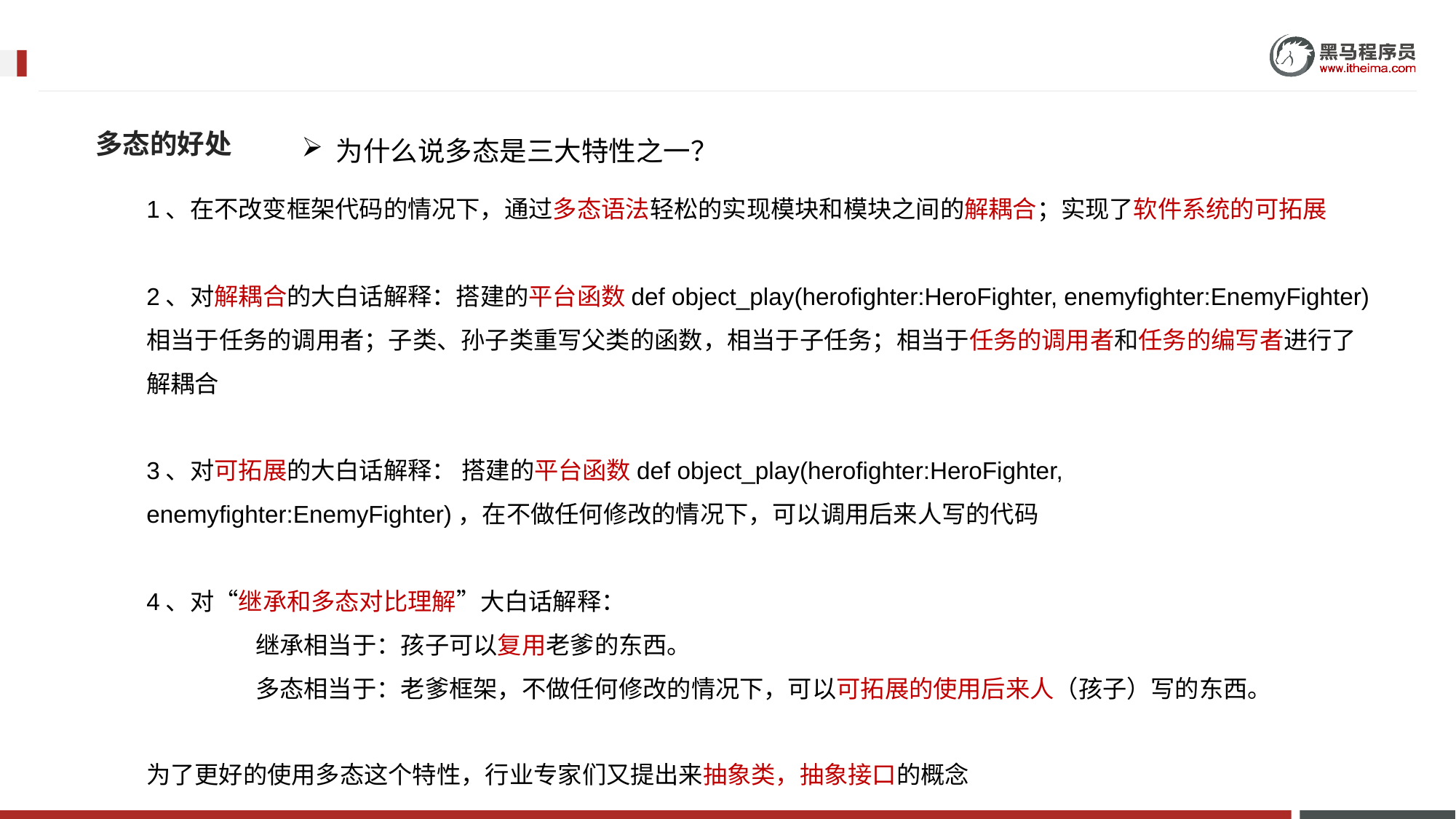

多态的好处
为什么说多态是三大特性之一？
1、在不改变框架代码的情况下，通过多态语法轻松的实现模块和模块之间的解耦合；实现了软件系统的可拓展

2、对解耦合的大白话解释：搭建的平台函数def object_play(herofighter:HeroFighter, enemyfighter:EnemyFighter) 相当于任务的调用者；子类、孙子类重写父类的函数，相当于子任务；相当于任务的调用者和任务的编写者进行了解耦合

3、对可拓展的大白话解释： 搭建的平台函数def object_play(herofighter:HeroFighter, enemyfighter:EnemyFighter)，在不做任何修改的情况下，可以调用后来人写的代码

4、对“继承和多态对比理解”大白话解释：
	继承相当于：孩子可以复用老爹的东西。
	多态相当于：老爹框架，不做任何修改的情况下，可以可拓展的使用后来人（孩子）写的东西。
为了更好的使用多态这个特性，行业专家们又提出来抽象类，抽象接口的概念